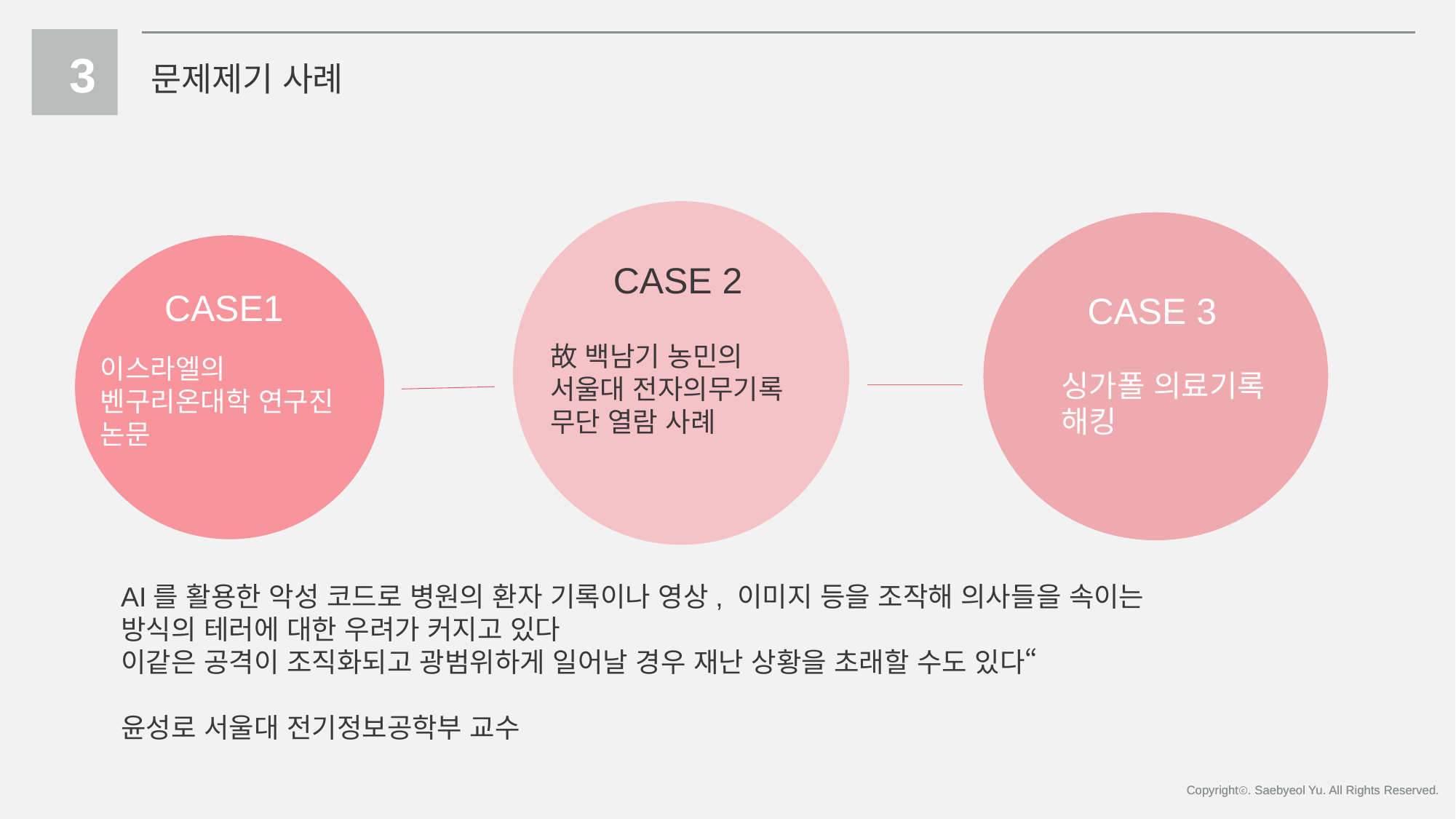

3
문제제기 사례

CASE 2
故 백남기 농민의 서울대 전자의무기록 무단 열람 사례

CASE 3
싱가폴 의료기록 해킹

CASE1
이스라엘의 벤구리온대학 연구진 논문

AI를 활용한 악성 코드로 병원의 환자 기록이나 영상, 이미지 등을 조작해 의사들을 속이는 방식의 테러에 대한 우려가 커지고 있다
이같은 공격이 조직화되고 광범위하게 일어날 경우 재난 상황을 초래할 수도 있다“

윤성로 서울대 전기정보공학부 교수

Copyrightⓒ. Saebyeol Yu. All Rights Reserved.